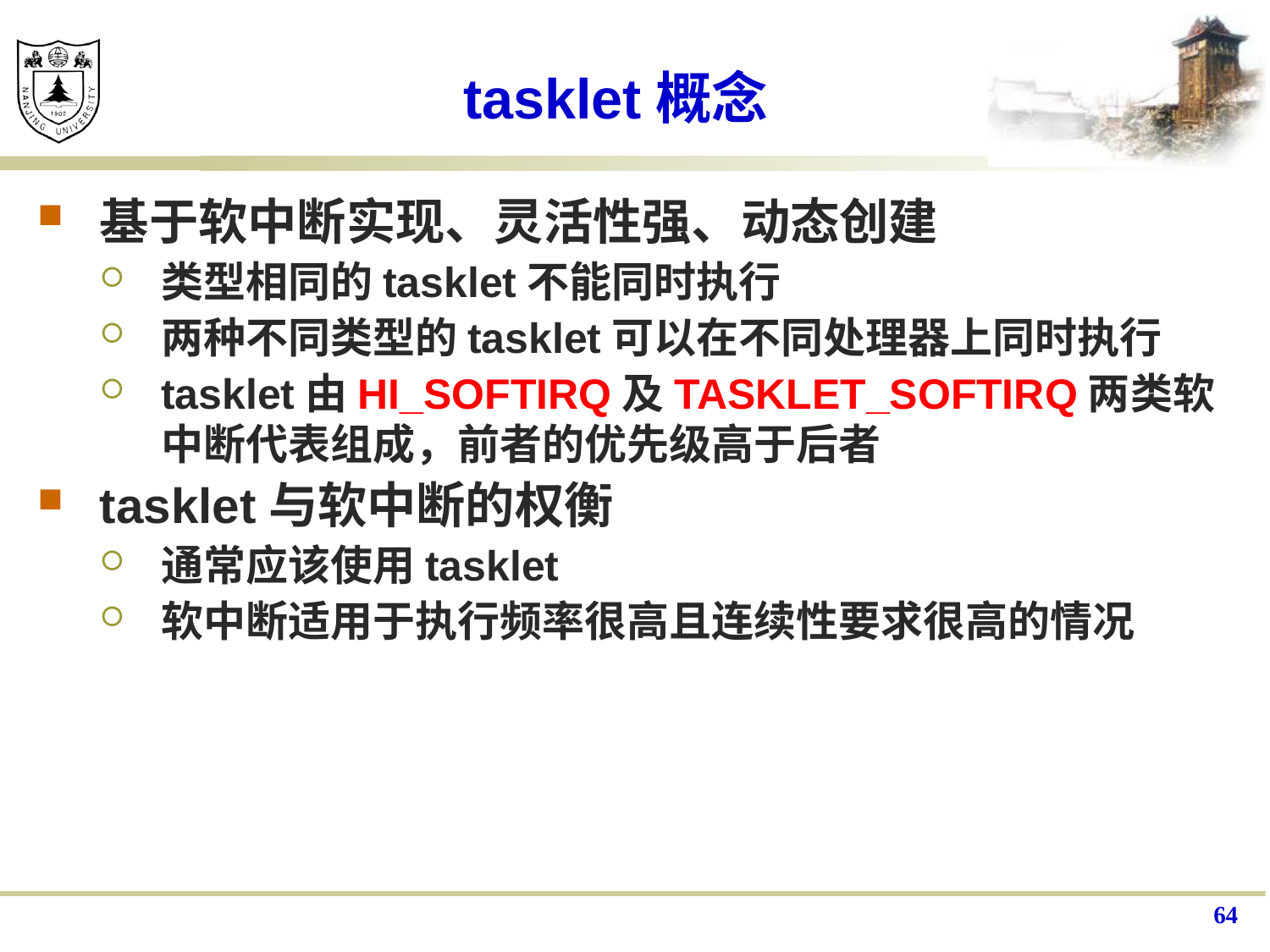

# tasklet概念
基于软中断实现、灵活性强、动态创建
类型相同的tasklet不能同时执行
两种不同类型的tasklet可以在不同处理器上同时执行
tasklet由HI_SOFTIRQ及TASKLET_SOFTIRQ两类软中断代表组成，前者的优先级高于后者
tasklet与软中断的权衡
通常应该使用tasklet
软中断适用于执行频率很高且连续性要求很高的情况
64